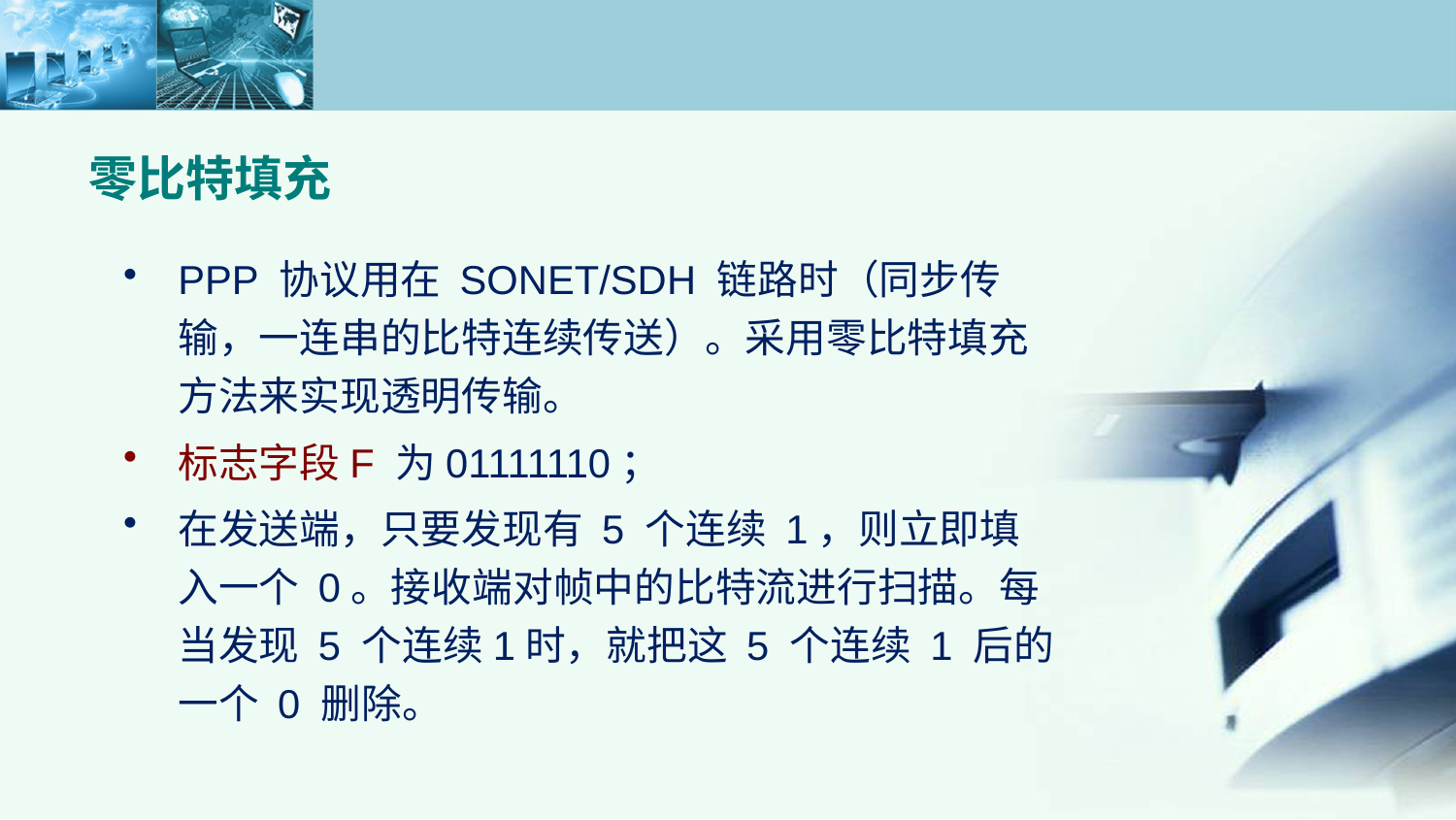

零比特填充
PPP 协议用在 SONET/SDH 链路时（同步传输，一连串的比特连续传送）。采用零比特填充方法来实现透明传输。
标志字段F 为01111110；
在发送端，只要发现有 5 个连续 1，则立即填入一个 0。接收端对帧中的比特流进行扫描。每当发现 5 个连续1时，就把这 5 个连续 1 后的一个 0 删除。